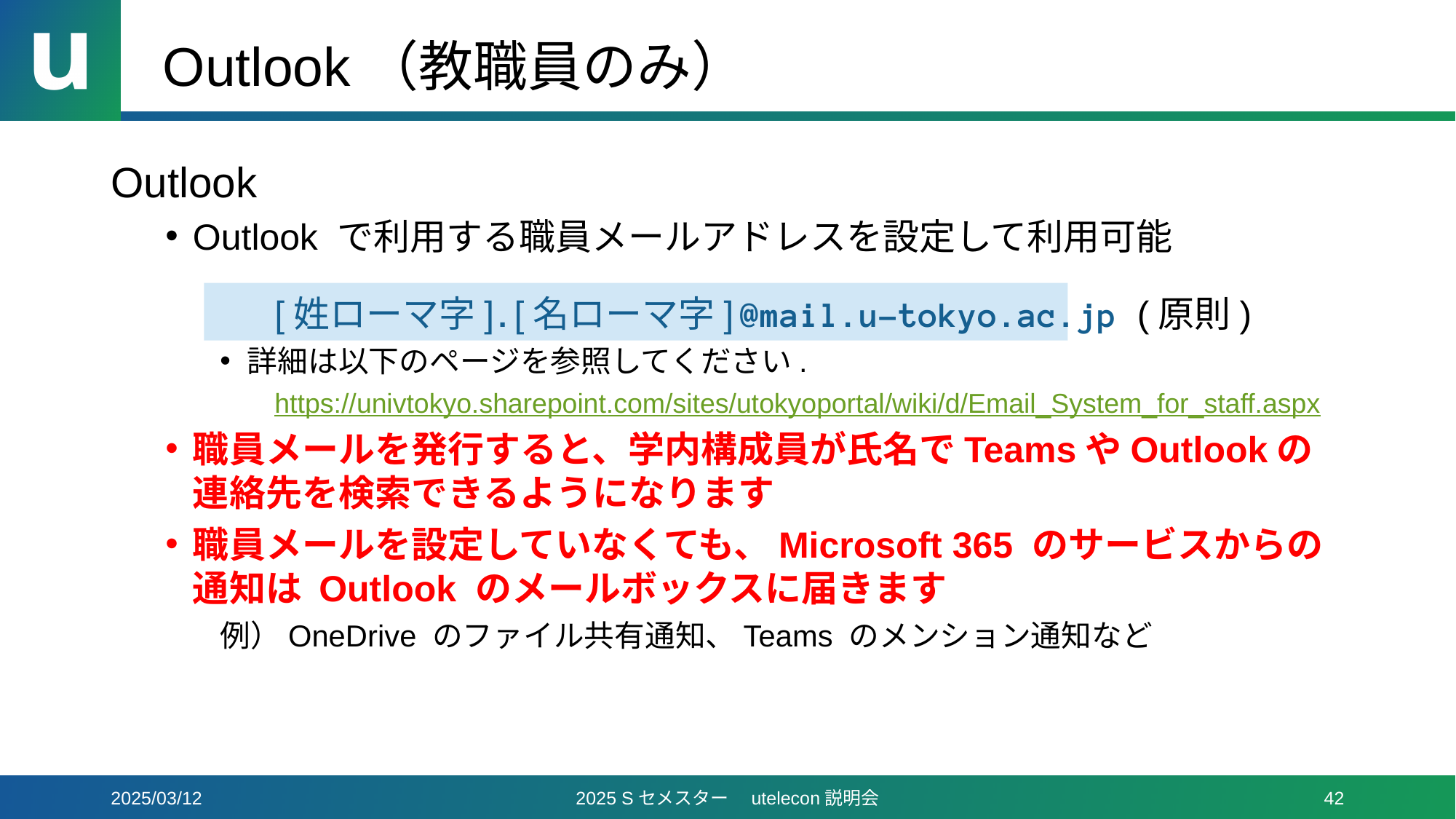

# Outlook（教職員のみ）
Outlook
Outlook で利用する職員メールアドレスを設定して利用可能
	[姓ローマ字].[名ローマ字] @mail.u-tokyo.ac.jp (原則)
詳細は以下のページを参照してください.
https://univtokyo.sharepoint.com/sites/utokyoportal/wiki/d/Email_System_for_staff.aspx
職員メールを発行すると、学内構成員が氏名でTeamsやOutlookの連絡先を検索できるようになります
職員メールを設定していなくても、Microsoft 365 のサービスからの通知は Outlook のメールボックスに届きます
例）OneDrive のファイル共有通知、Teams のメンション通知など

2025/03/12
2025 Sセメスター　utelecon説明会
42